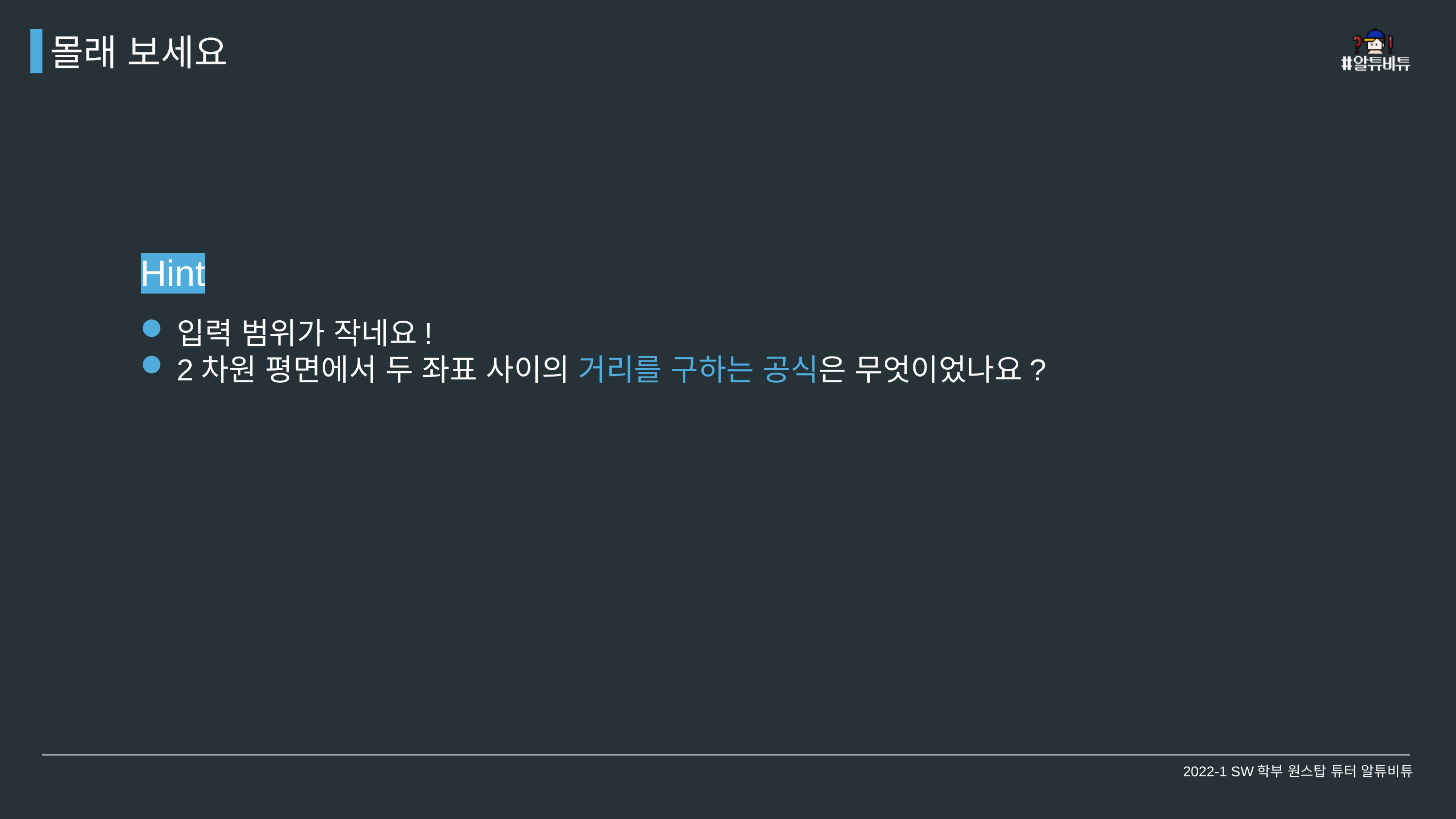

몰래 보세요
Hint
입력 범위가 작네요!
2차원 평면에서 두 좌표 사이의 거리를 구하는 공식은 무엇이었나요?
2022-1 SW학부 원스탑 튜터 알튜비튜